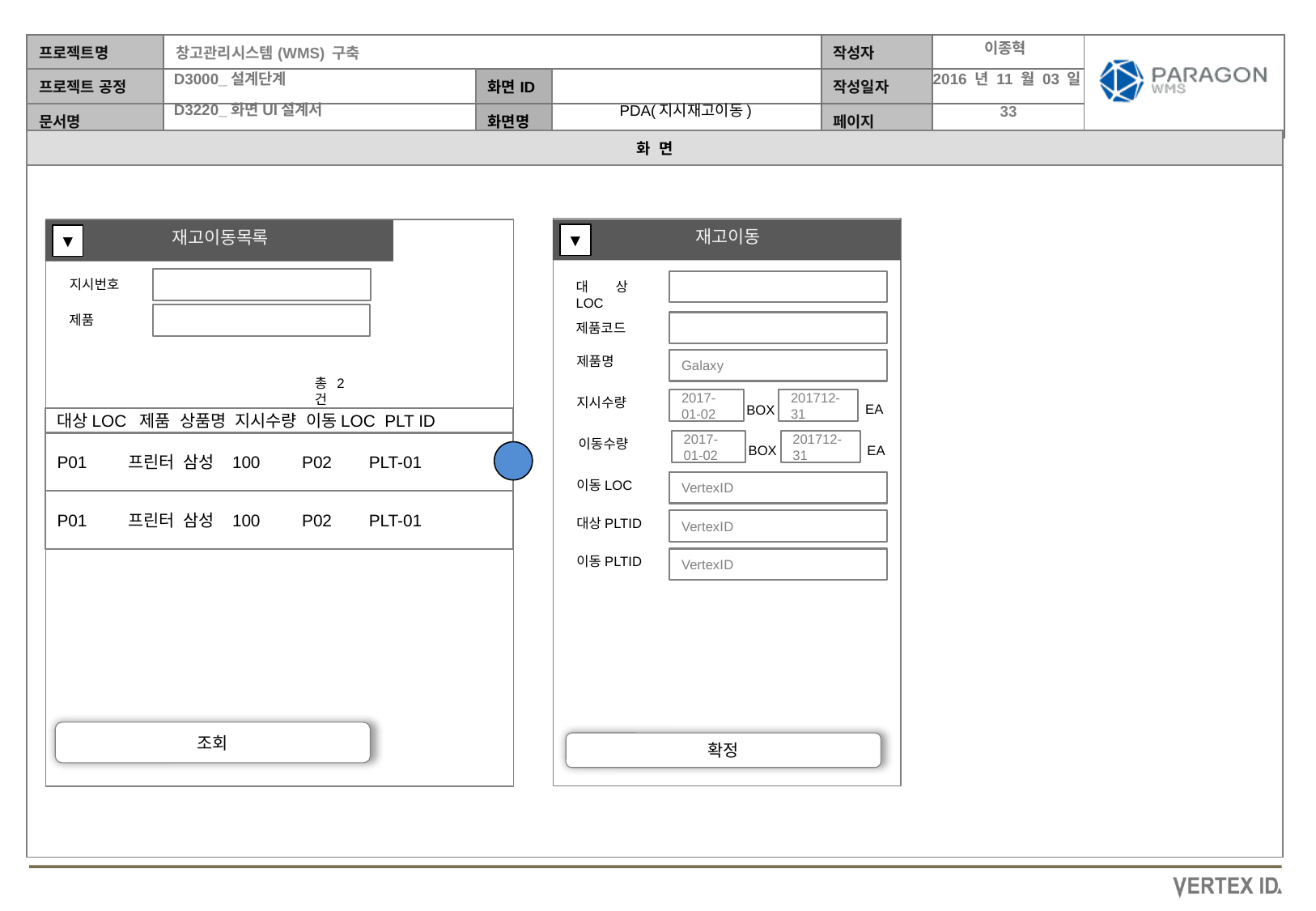

이종혁
2016 년 11 월 03 일
PDA(지시재고이동)

재고이동

재고이동목록
▼
▼

지시번호

대상LOC

제품

제품코드
제품명
Galaxy
총2건
지시수량
2017-01-02
201712-31
EA
BOX
대상LOC  제품  상품명  지시수량  이동LOC  PLT ID
이동수량
2017-01-02
201712-31
P01        프린터  삼성   100         P02        PLT-01
EA
BOX

이동LOC
VertexID
P01        프린터  삼성   100         P02        PLT-01
대상PLTID
VertexID
이동PLTID
VertexID
조회
확정